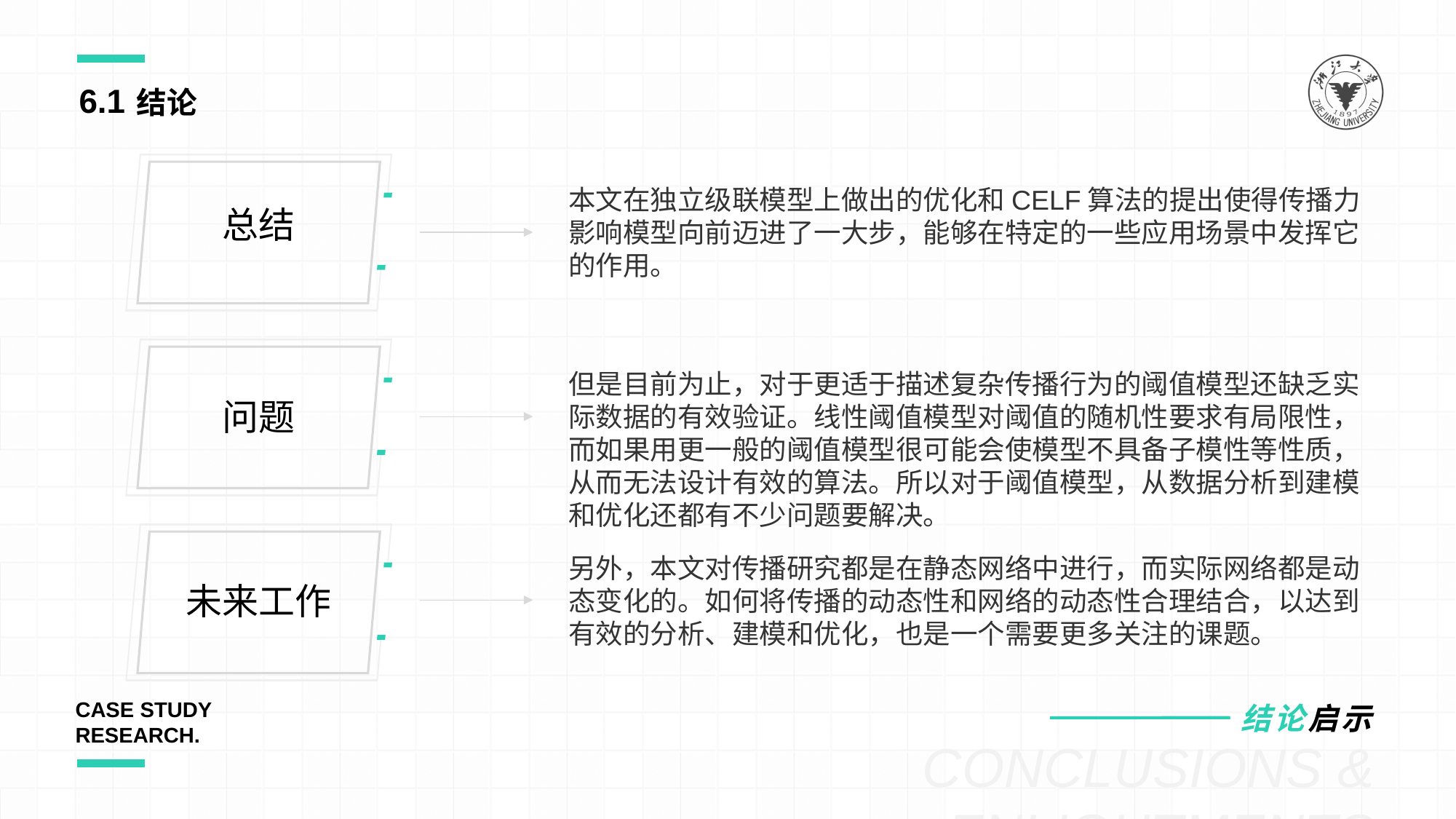

6.1
结论

总结
本文在独立级联模型上做出的优化和CELF算法的提出使得传播力影响模型向前迈进了一大步，能够在特定的一些应用场景中发挥它的作用。

问题
但是目前为止，对于更适于描述复杂传播行为的阈值模型还缺乏实际数据的有效验证。线性阈值模型对阈值的随机性要求有局限性，而如果用更一般的阈值模型很可能会使模型不具备子模性等性质，从而无法设计有效的算法。所以对于阈值模型，从数据分析到建模和优化还都有不少问题要解决。

未来工作
另外，本文对传播研究都是在静态网络中进行，而实际网络都是动态变化的。如何将传播的动态性和网络的动态性合理结合，以达到有效的分析、建模和优化，也是一个需要更多关注的课题。
CASE STUDY
RESEARCH.
结论启示
CONCLUSIONS & ENLIGHTMENTS